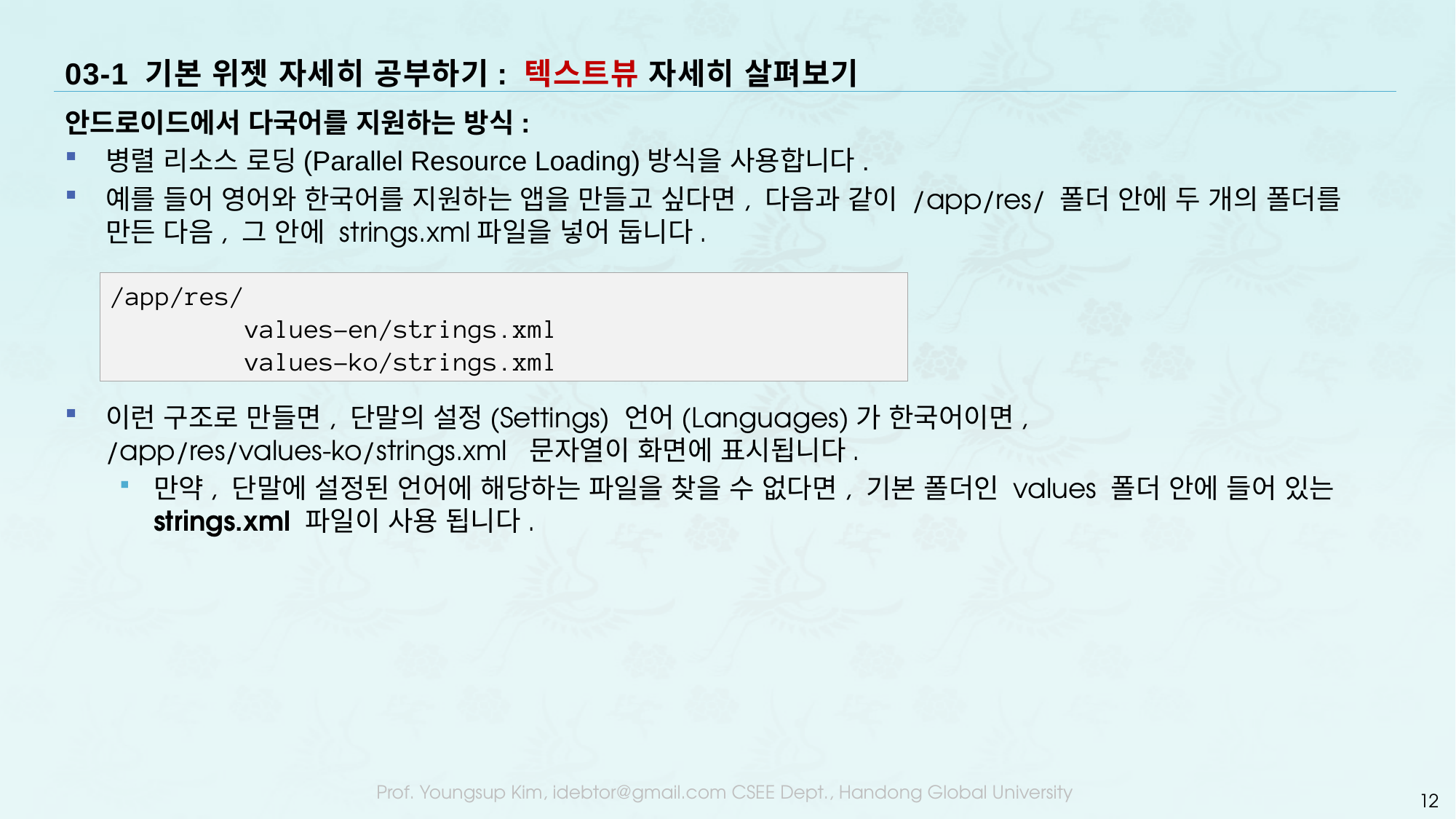

# 03-1 기본 위젯 자세히 공부하기: 텍스트뷰 자세히 살펴보기
안드로이드에서 다국어를 지원하는 방식:
병렬 리소스 로딩(Parallel Resource Loading)방식을 사용합니다.
예를 들어 영어와 한국어를 지원하는 앱을 만들고 싶다면, 다음과 같이 /app/res/ 폴더 안에 두 개의 폴더를 만든 다음, 그 안에 strings.xml파일을 넣어 둡니다.

이런 구조로 만들면, 단말의 설정(Settings) 언어(Languages)가 한국어이면, /app/res/values-ko/strings.xml  문자열이 화면에 표시됩니다.
만약, 단말에 설정된 언어에 해당하는 파일을 찾을 수 없다면, 기본 폴더인 values 폴더 안에 들어 있는 strings.xml 파일이 사용 됩니다.
/app/res/
         values-en/strings.xml
         values-ko/strings.xml
12